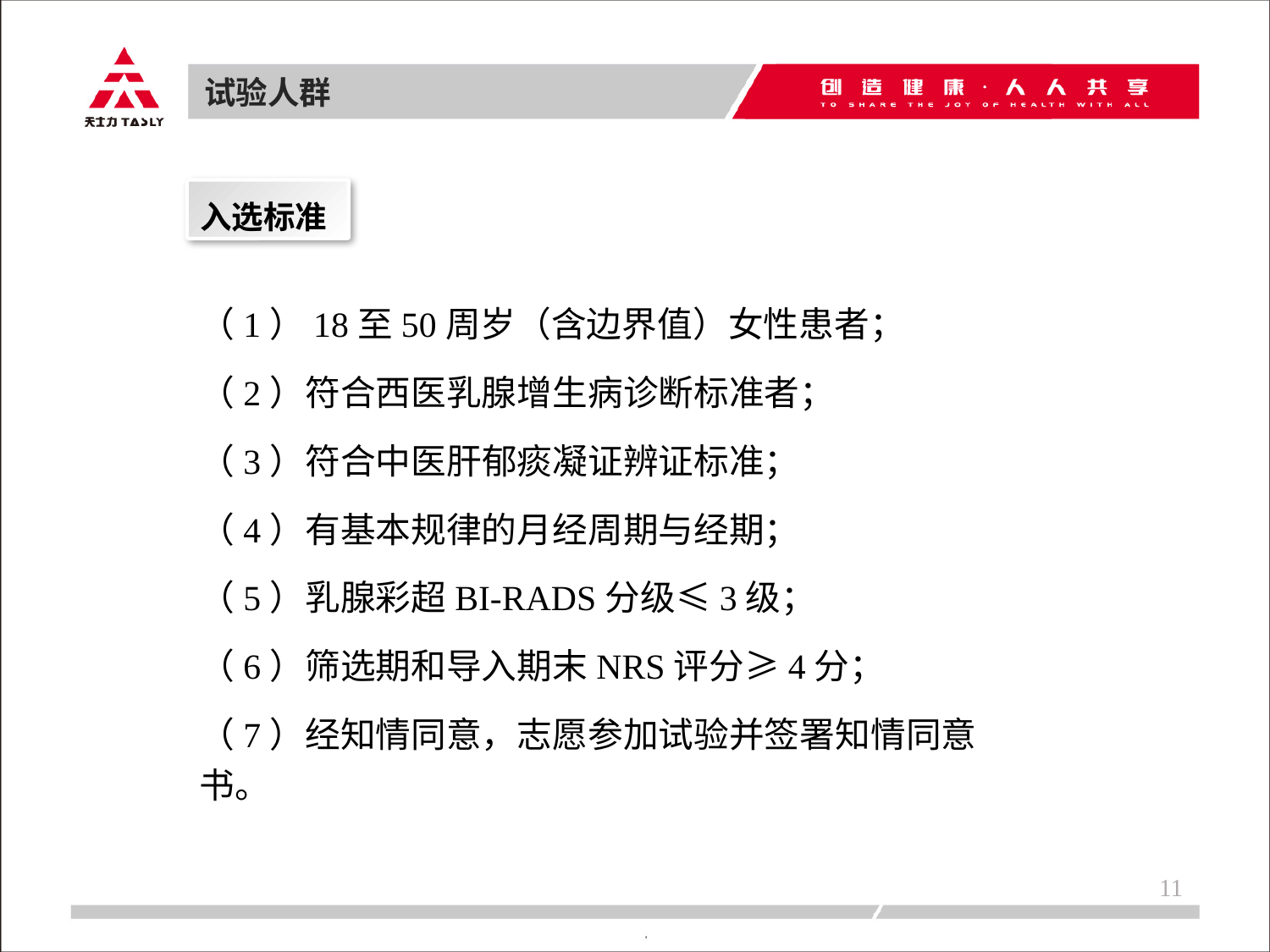

试验人群
入选标准
（1）18至50周岁（含边界值）女性患者；
（2）符合西医乳腺增生病诊断标准者；
（3）符合中医肝郁痰凝证辨证标准；
（4）有基本规律的月经周期与经期；
（5）乳腺彩超BI-RADS分级≤3级；
（6）筛选期和导入期末NRS评分≥4分；
（7）经知情同意，志愿参加试验并签署知情同意书。
11